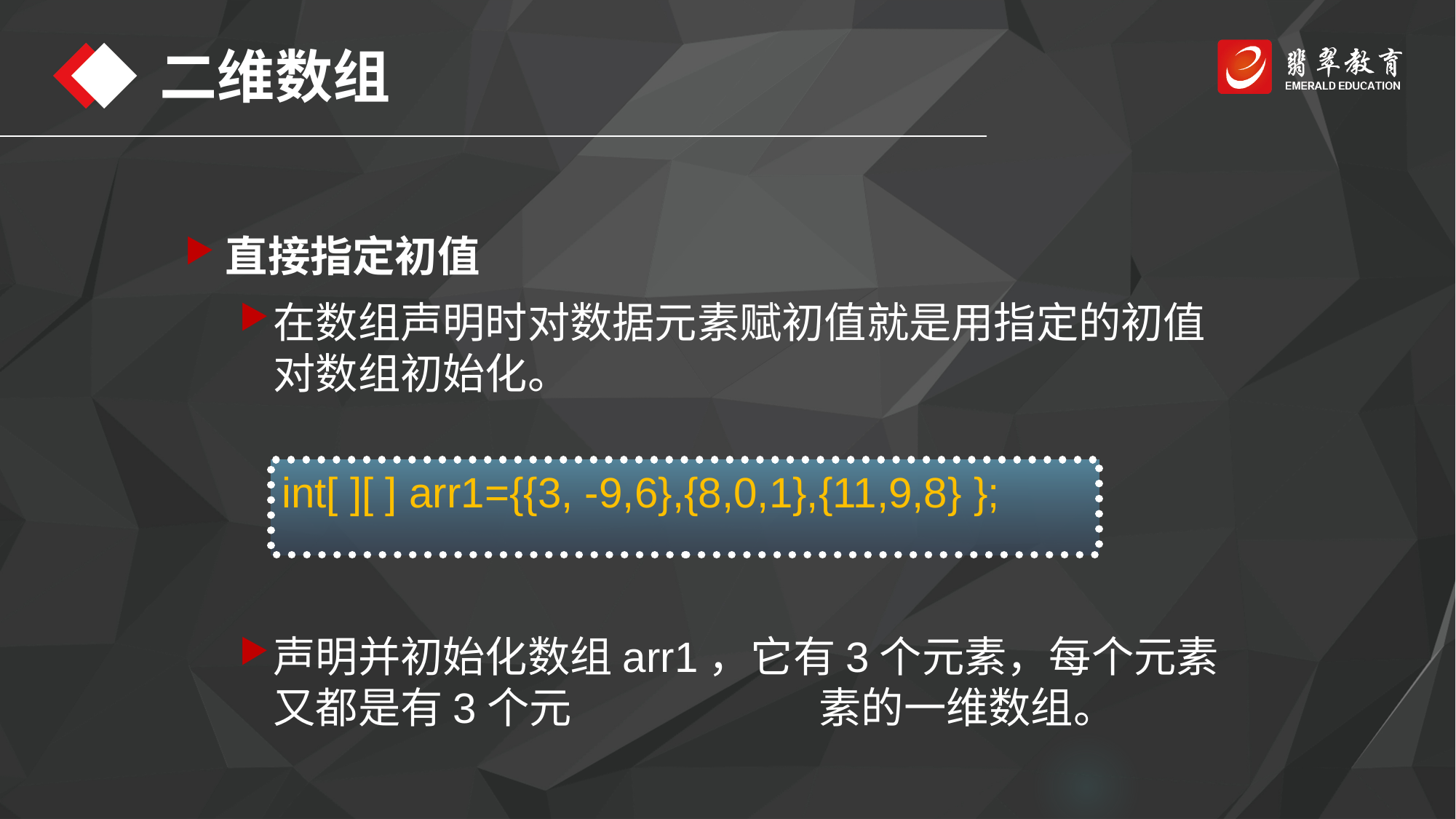

二维数组

直接指定初值
在数组声明时对数据元素赋初值就是用指定的初值对数组初始化。

声明并初始化数组arr1，它有3个元素，每个元素又都是有3个元			素的一维数组。
int[ ][ ] arr1={{3, -9,6},{8,0,1},{11,9,8} };